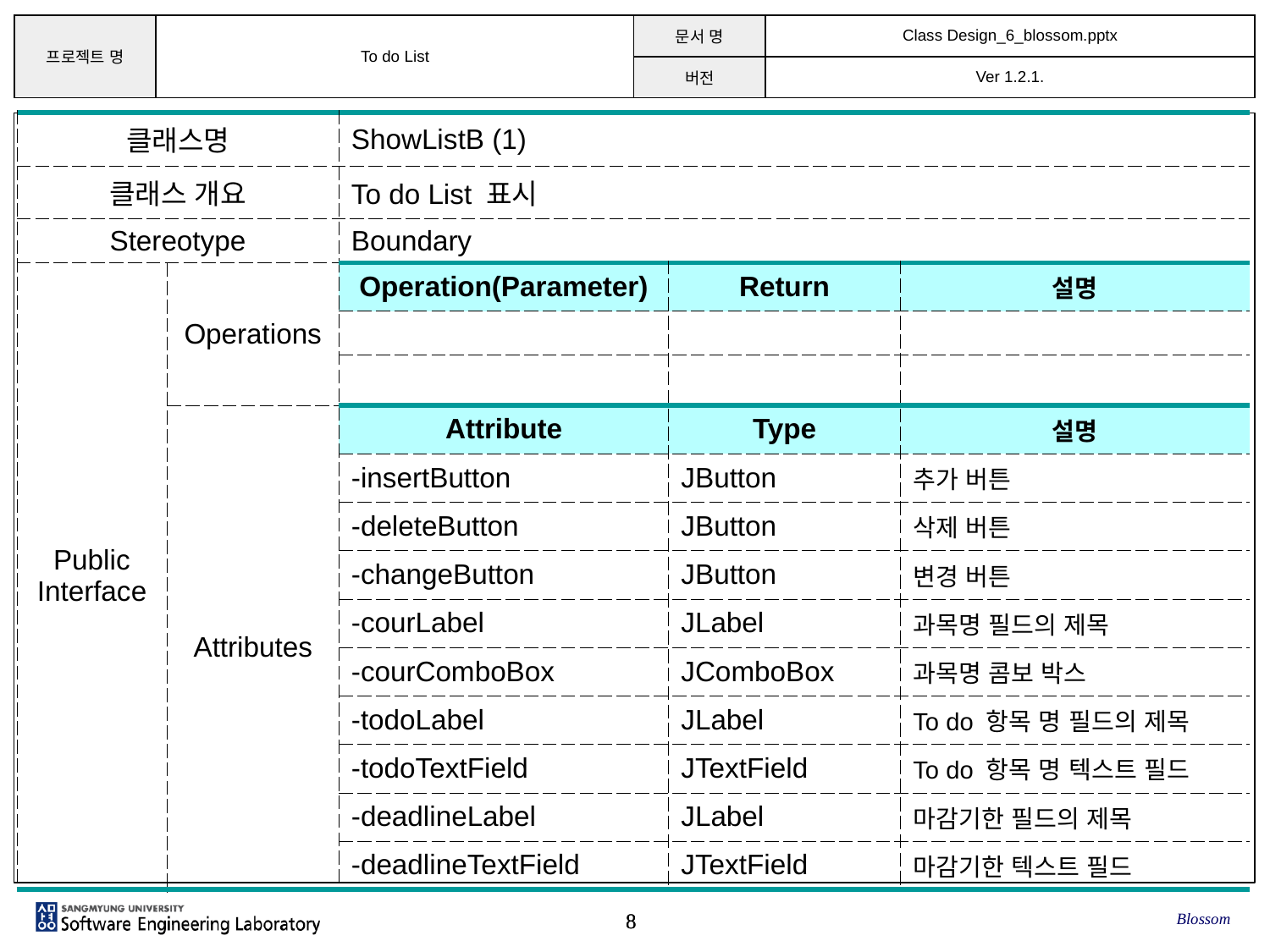

| 클래스명 |  | ShowListB (1) |  |  |
| --- | --- | --- | --- | --- |
| 클래스 개요 |  | To do List 표시 |  |  |
| Stereotype |  | Boundary |  |  |
| Public Interface | Operations | Operation(Parameter) | Return | 설명 |
|  |  |  |  |  |
|  |  |  |  |  |
|  | Attributes | Attribute | Type | 설명 |
|  |  | -insertButton | JButton | 추가 버튼 |
|  |  | -deleteButton | JButton | 삭제 버튼 |
|  |  | -changeButton | JButton | 변경 버튼 |
|  |  | -courLabel | JLabel | 과목명 필드의 제목 |
|  |  | -courComboBox | JComboBox | 과목명 콤보 박스 |
|  |  | -todoLabel | JLabel | To do 항목 명 필드의 제목 |
|  |  | -todoTextField | JTextField | To do 항목 명 텍스트 필드 |
|  |  | -deadlineLabel | JLabel | 마감기한 필드의 제목 |
|  |  | -deadlineTextField | JTextField | 마감기한 텍스트 필드 |
Blossom